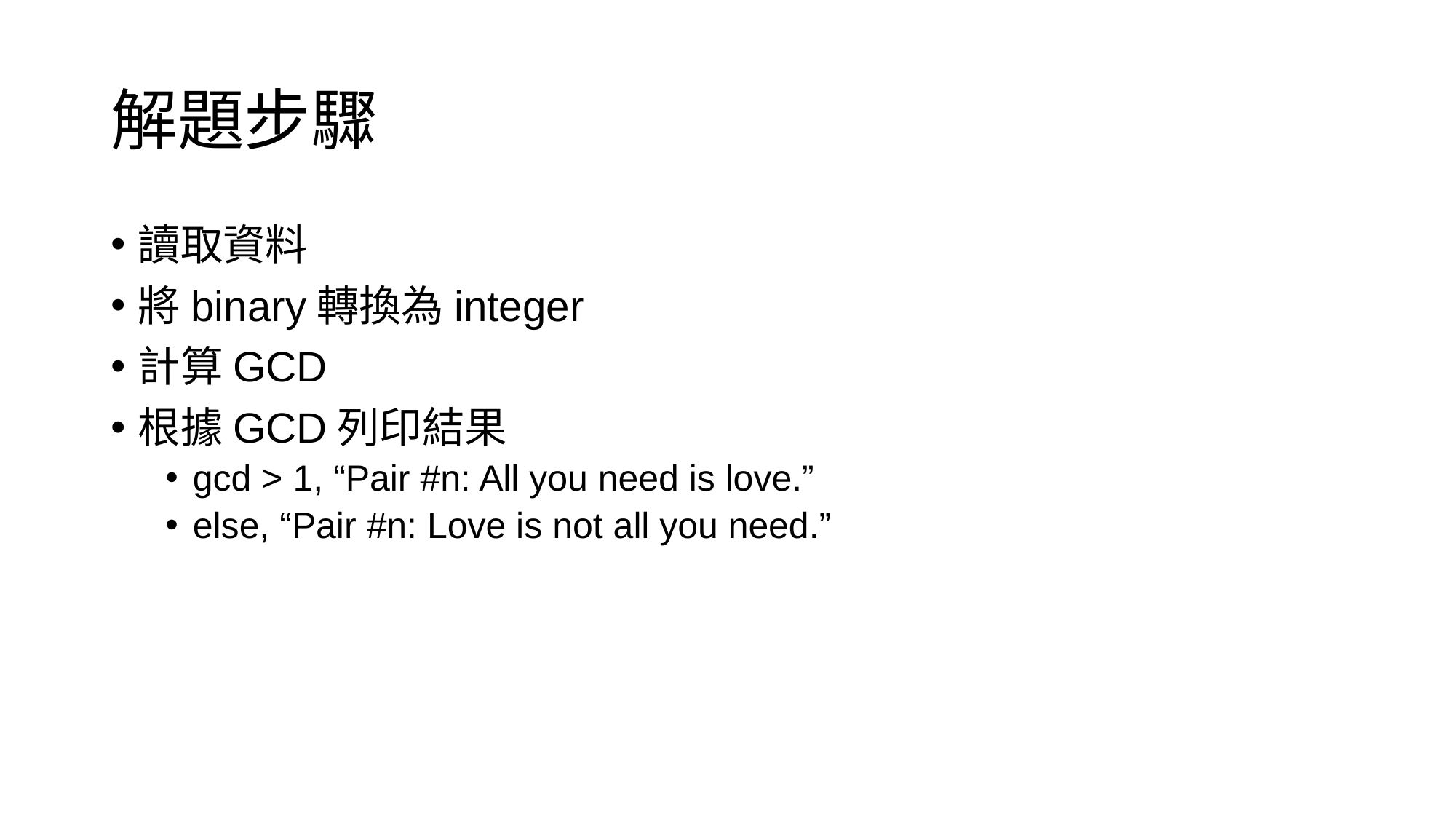

# 解題步驟
讀取資料
將binary轉換為integer
計算GCD
根據GCD列印結果
gcd > 1, “Pair #n: All you need is love.”
else, “Pair #n: Love is not all you need.”